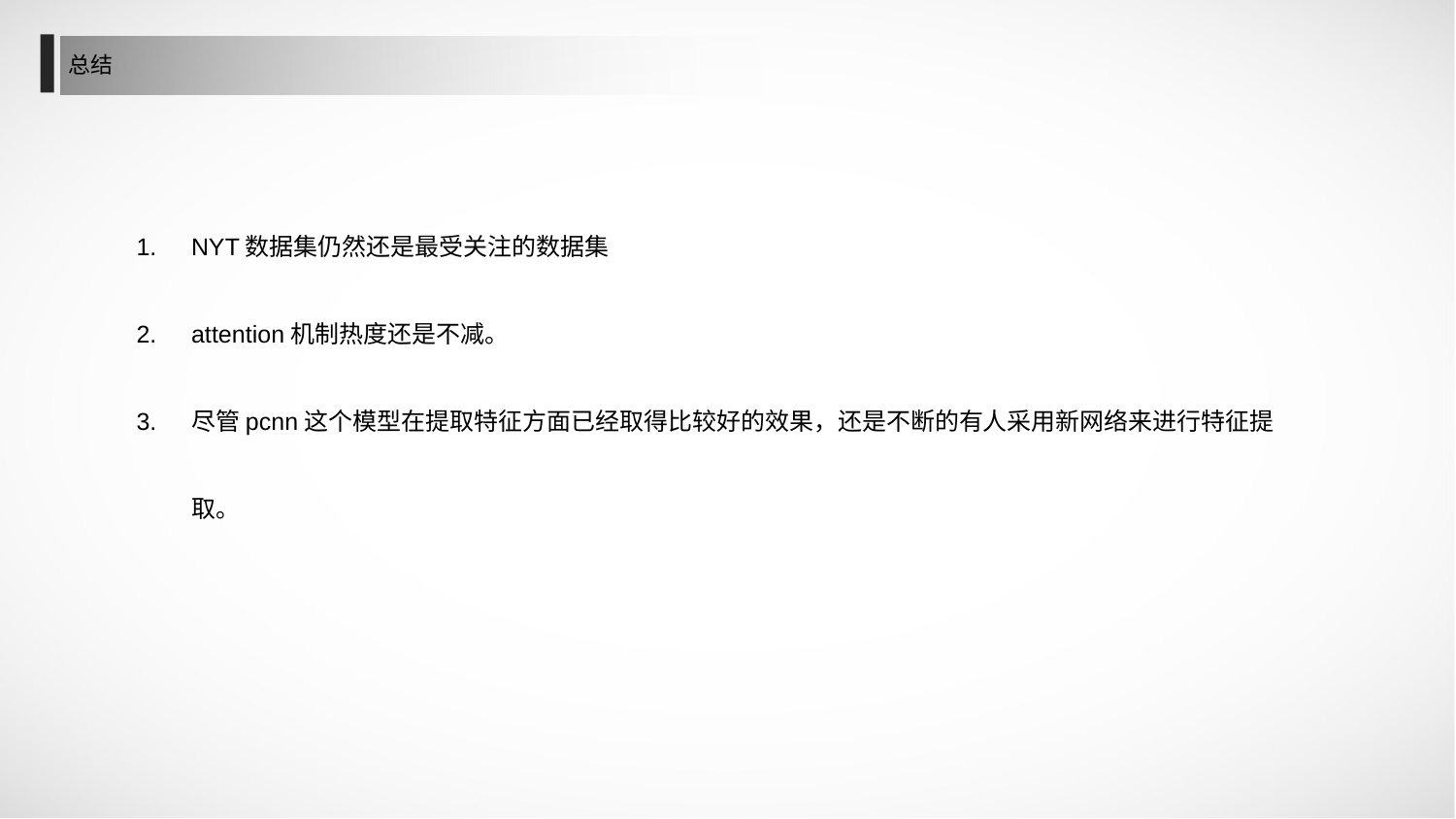

总结
NYT数据集仍然还是最受关注的数据集
attention机制热度还是不减。
尽管pcnn这个模型在提取特征方面已经取得比较好的效果，还是不断的有人采用新网络来进行特征提取。